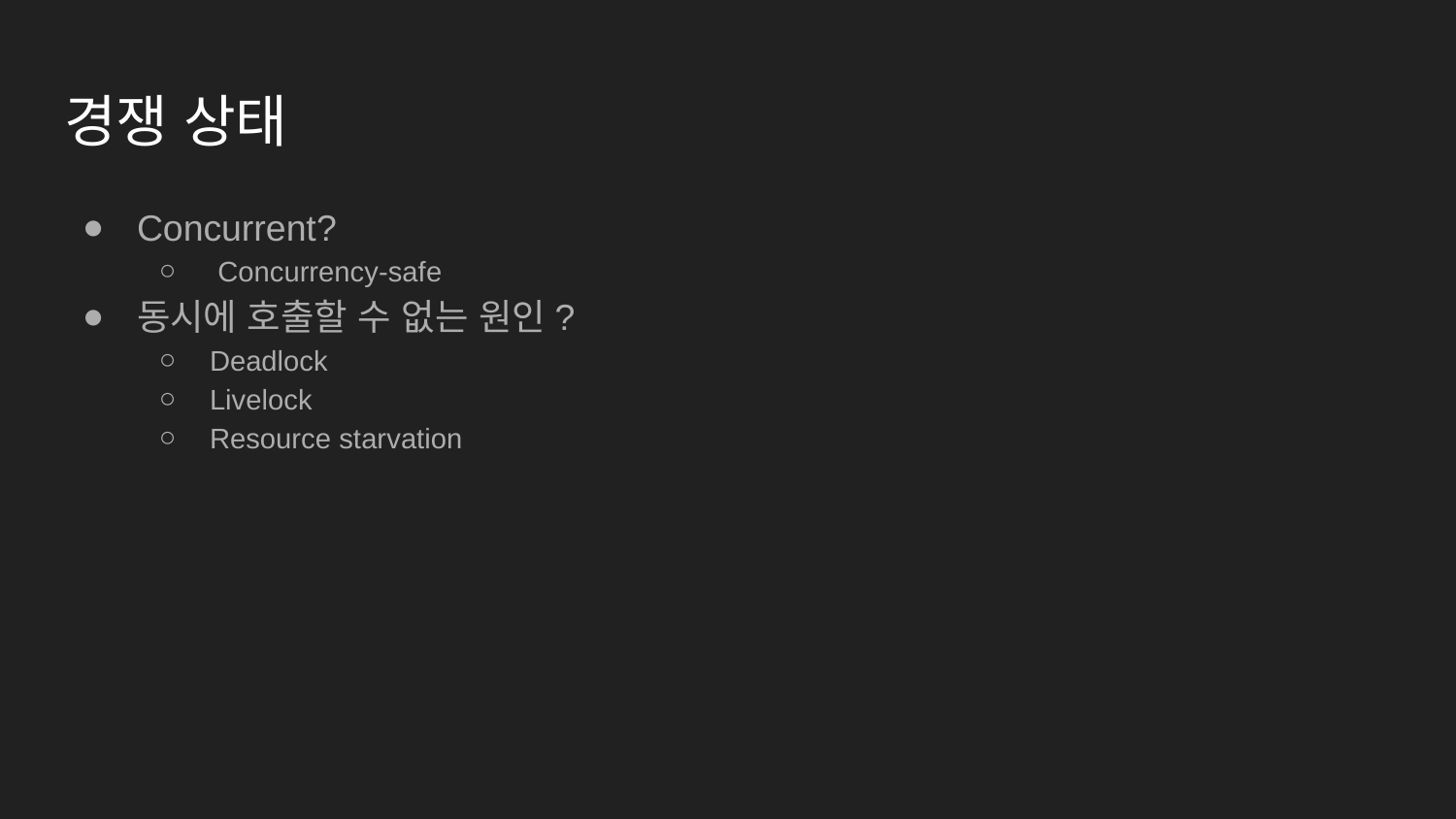

# 경쟁 상태
Concurrent?
 Concurrency-safe
동시에 호출할 수 없는 원인?
Deadlock
Livelock
Resource starvation